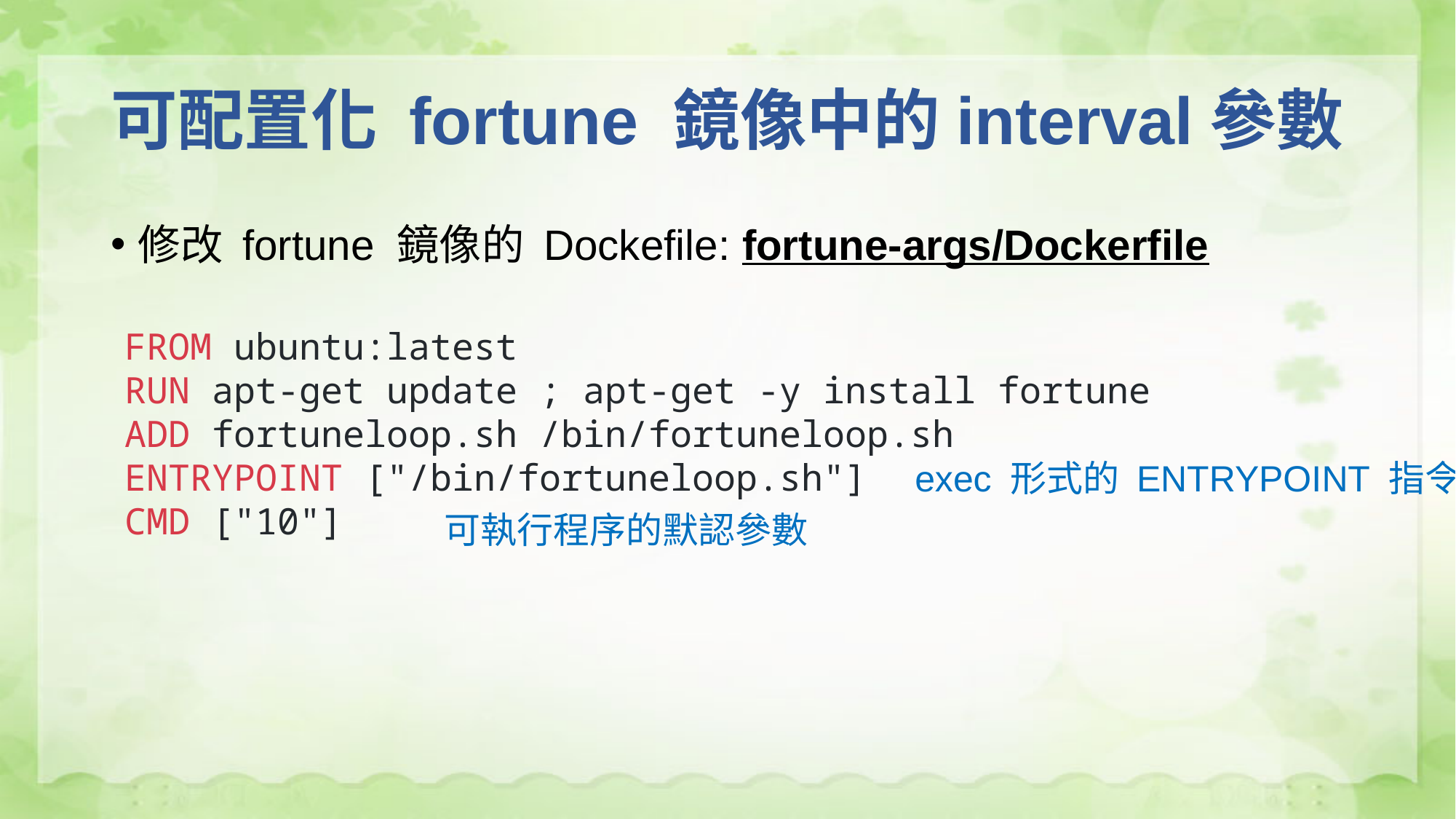

# 可配置化 fortune 鏡像中的interval參數
修改 fortune 鏡像的 Dockefile: fortune-args/Dockerfile

FROM ubuntu:latest
RUN apt-get update ; apt-get -y install fortune
ADD fortuneloop.sh /bin/fortuneloop.sh
ENTRYPOINT ["/bin/fortuneloop.sh"]
CMD ["10"]
exec 形式的 ENTRYPOINT 指令
可執行程序的默認參數